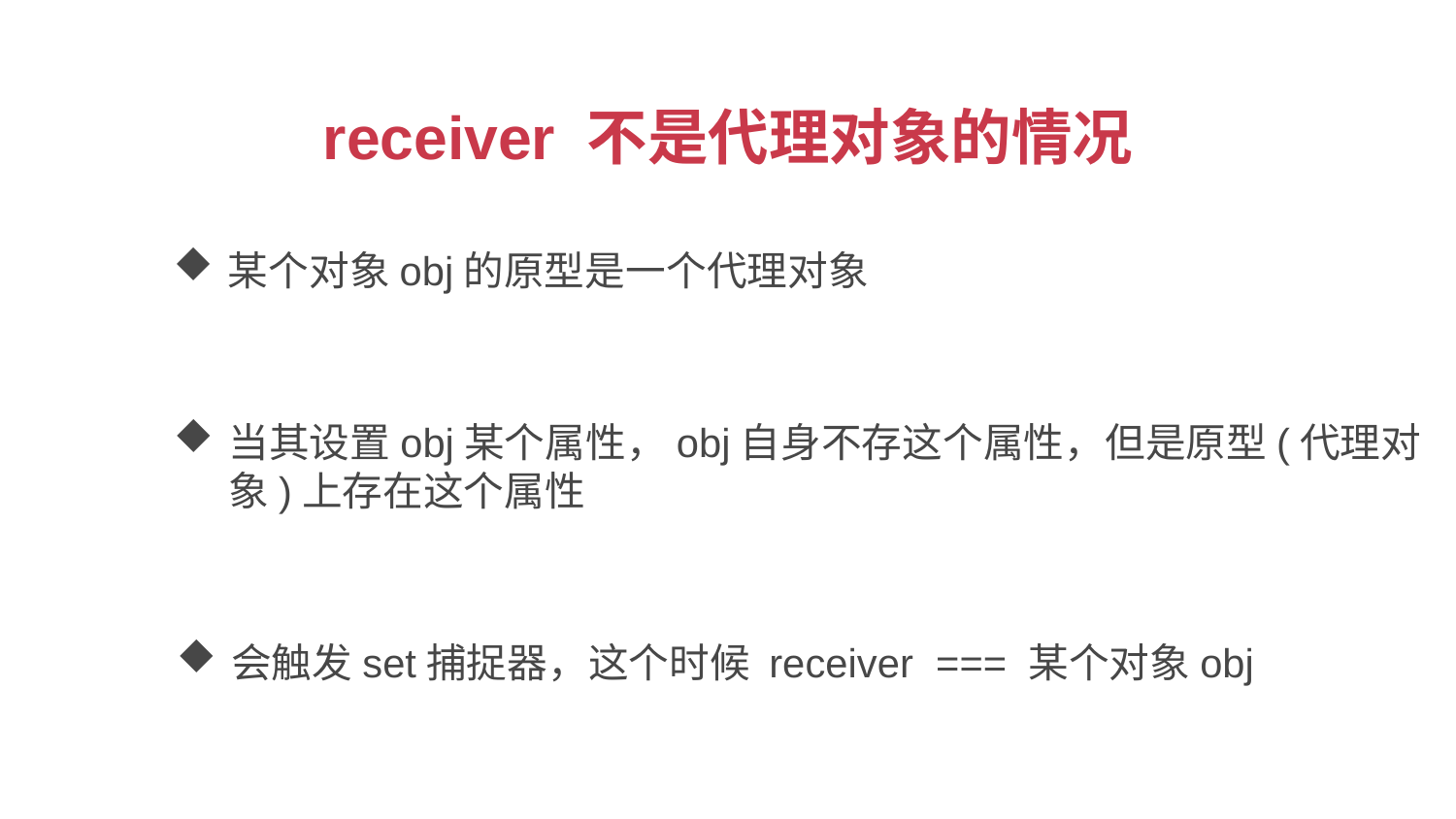

receiver 不是代理对象的情况
某个对象obj的原型是一个代理对象
当其设置obj某个属性，obj自身不存这个属性，但是原型(代理对象)上存在这个属性
会触发set捕捉器，这个时候 receiver  === 某个对象obj